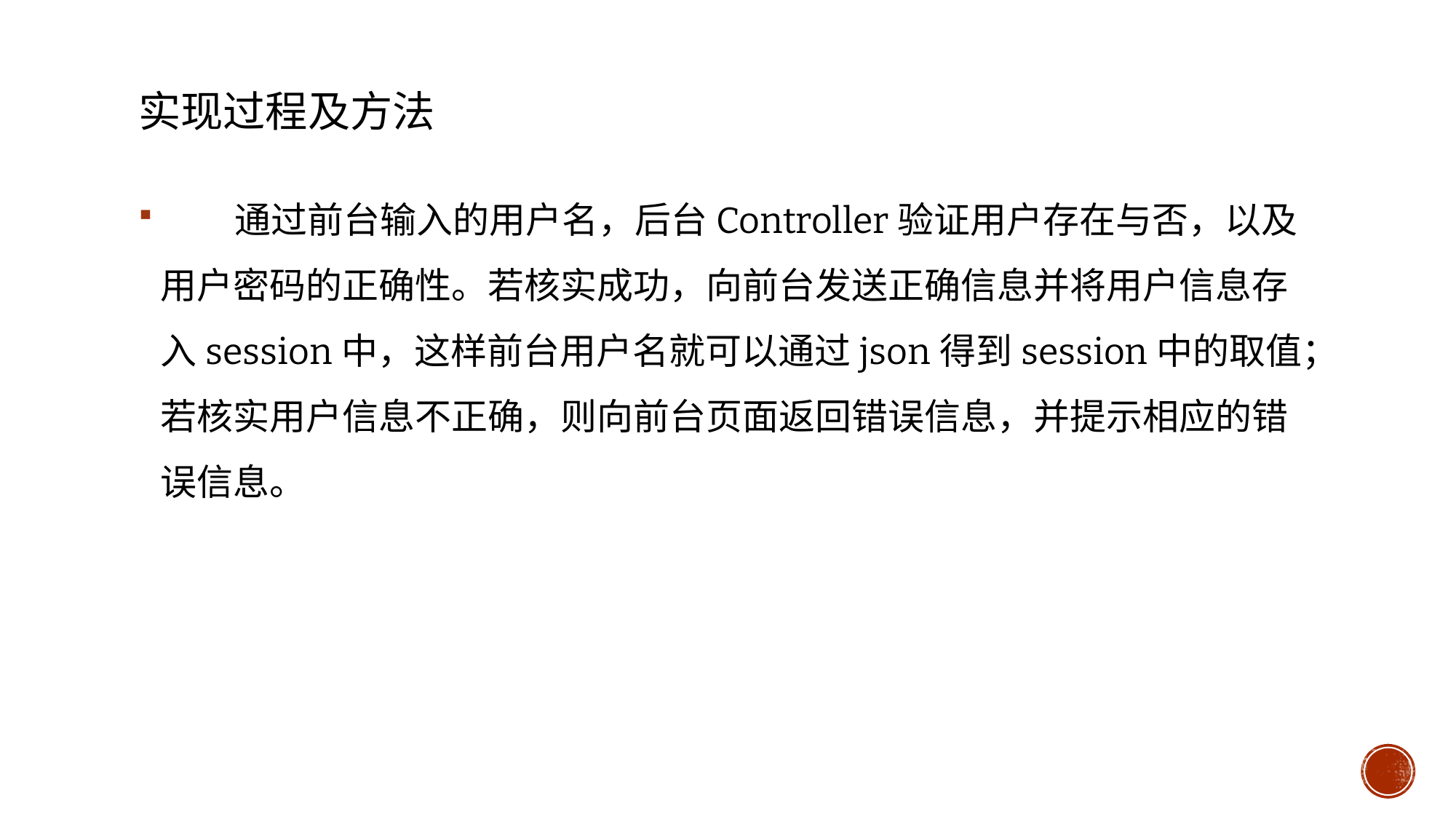

# 实现过程及方法
        通过前台输入的用户名，后台Controller验证用户存在与否，以及用户密码的正确性。若核实成功，向前台发送正确信息并将用户信息存入session中，这样前台用户名就可以通过json得到session中的取值；若核实用户信息不正确，则向前台页面返回错误信息，并提示相应的错误信息。